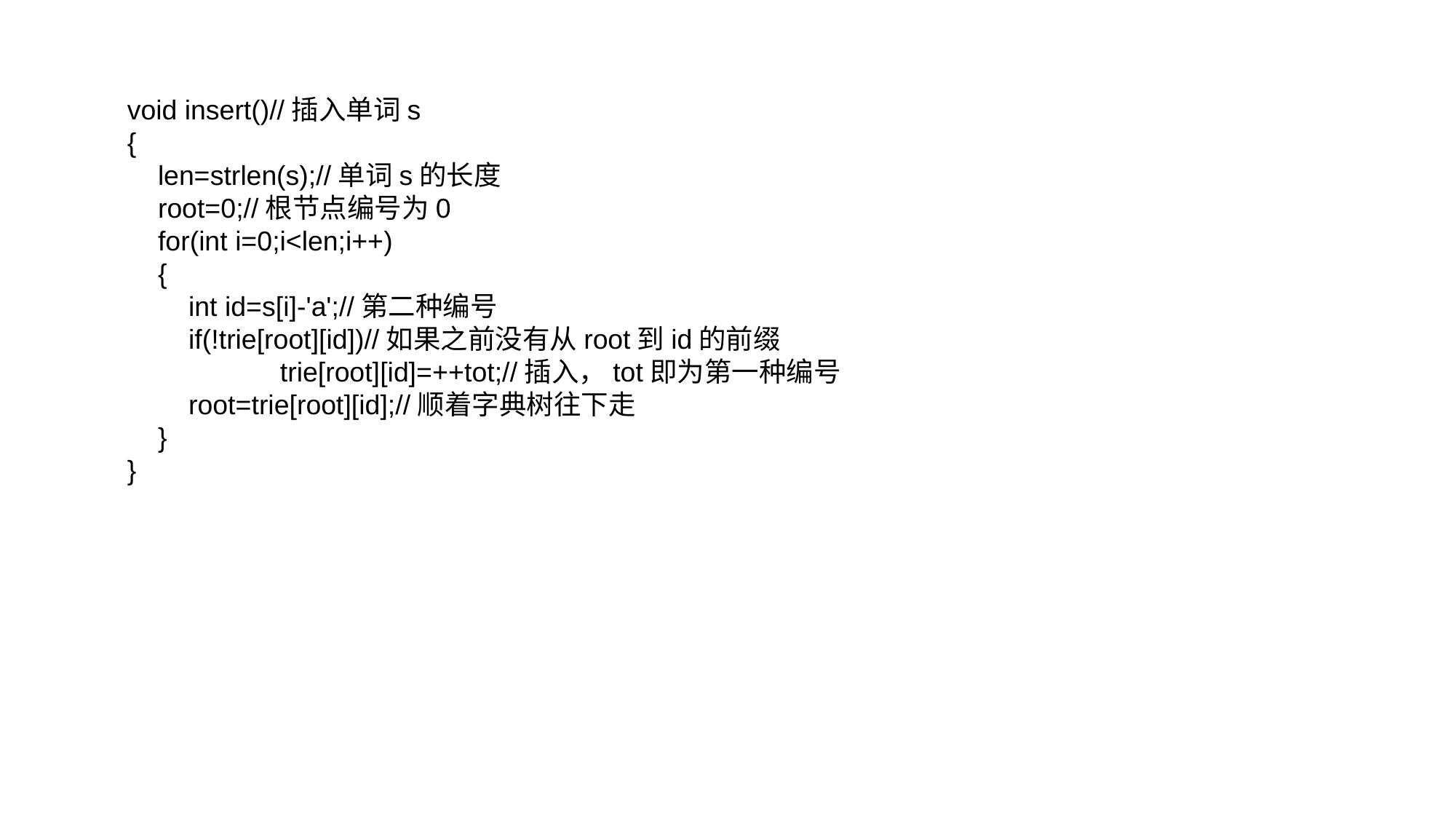

void insert()//插入单词s
{
    len=strlen(s);//单词s的长度
    root=0;//根节点编号为0
    for(int i=0;i<len;i++)
    {
        int id=s[i]-'a';//第二种编号
        if(!trie[root][id])//如果之前没有从root到id的前缀
                    trie[root][id]=++tot;//插入，tot即为第一种编号
        root=trie[root][id];//顺着字典树往下走
    }
}